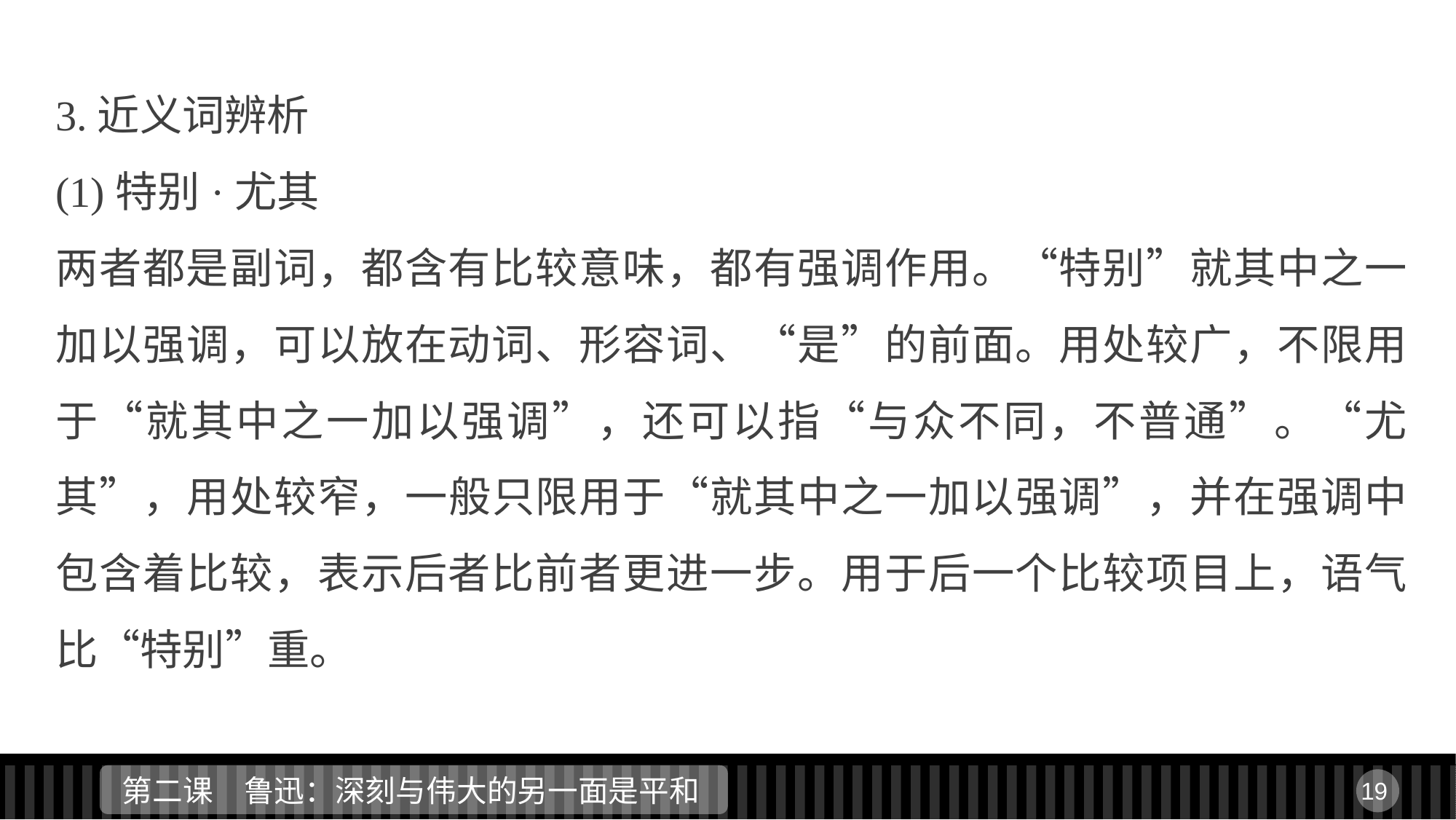

3.近义词辨析
(1)特别·尤其
两者都是副词，都含有比较意味，都有强调作用。“特别”就其中之一加以强调，可以放在动词、形容词、“是”的前面。用处较广，不限用于“就其中之一加以强调”，还可以指“与众不同，不普通”。“尤其”，用处较窄，一般只限用于“就其中之一加以强调”，并在强调中包含着比较，表示后者比前者更进一步。用于后一个比较项目上，语气比“特别”重。